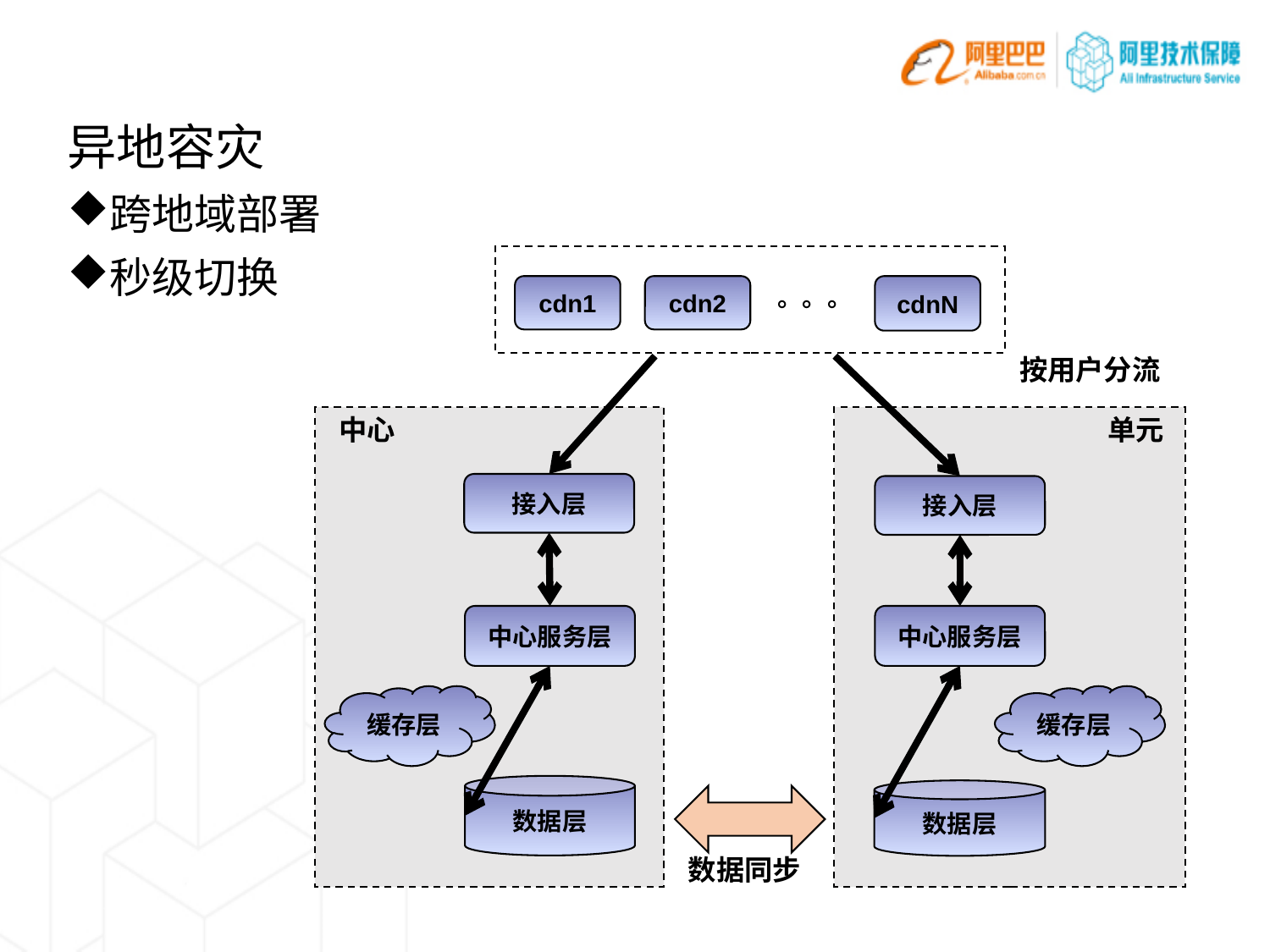

异地容灾
跨地域部署
秒级切换

cdn1
cdn2
。。。
cdnN
按用户分流
中心
单元

接入层
接入层
中心服务层
中心服务层
缓存层
缓存层
数据层
数据层

数据同步